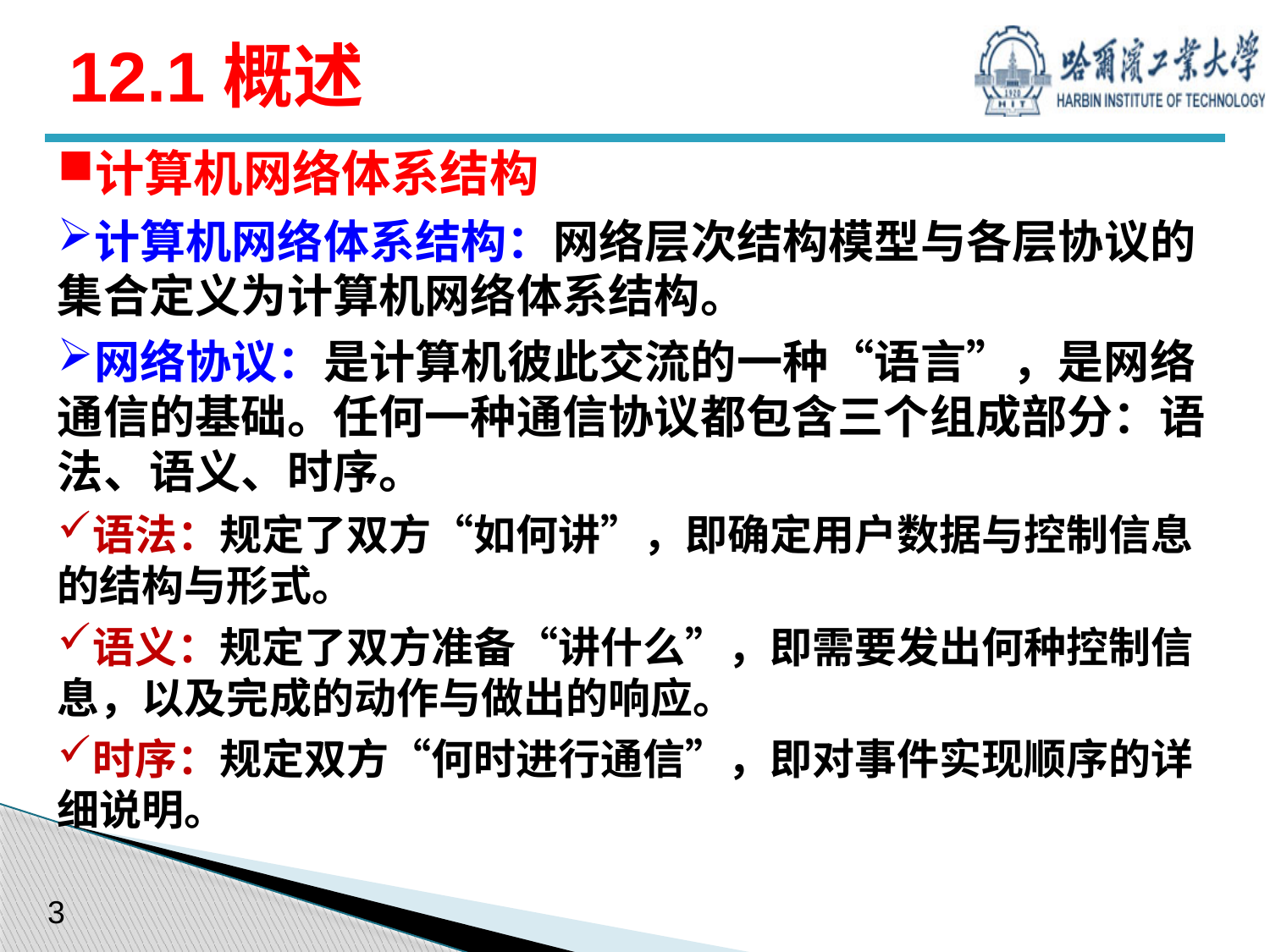

# 12.1概述
计算机网络体系结构
计算机网络体系结构：网络层次结构模型与各层协议的集合定义为计算机网络体系结构。
网络协议：是计算机彼此交流的一种“语言”，是网络通信的基础。任何一种通信协议都包含三个组成部分：语法、语义、时序。
语法：规定了双方“如何讲”，即确定用户数据与控制信息的结构与形式。
语义：规定了双方准备“讲什么”，即需要发出何种控制信息，以及完成的动作与做出的响应。
时序：规定双方“何时进行通信”，即对事件实现顺序的详细说明。